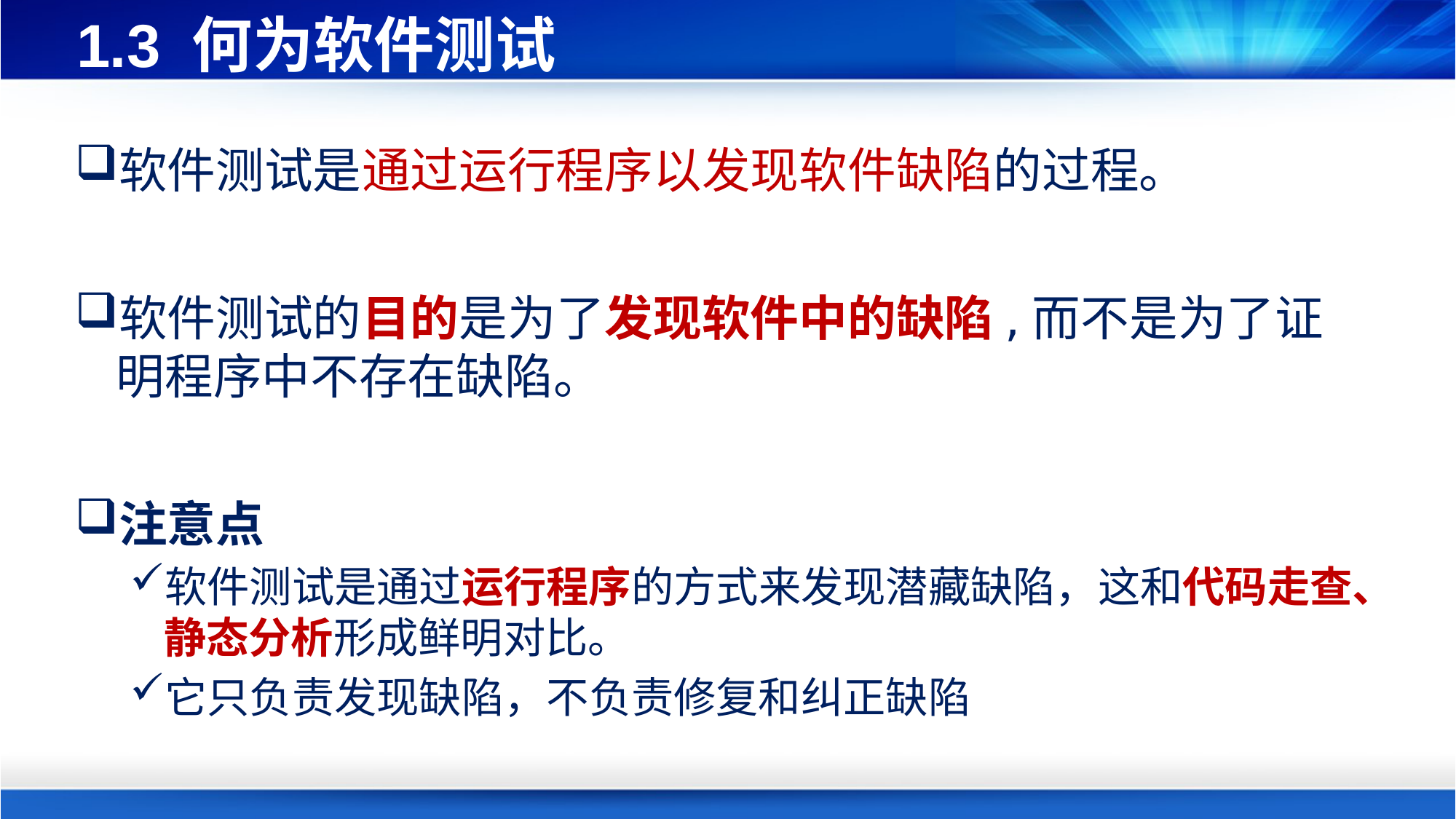

# 1.3 何为软件测试
软件测试是通过运行程序以发现软件缺陷的过程。

软件测试的目的是为了发现软件中的缺陷,而不是为了证明程序中不存在缺陷。

注意点
软件测试是通过运行程序的方式来发现潜藏缺陷，这和代码走查、静态分析形成鲜明对比。
它只负责发现缺陷，不负责修复和纠正缺陷